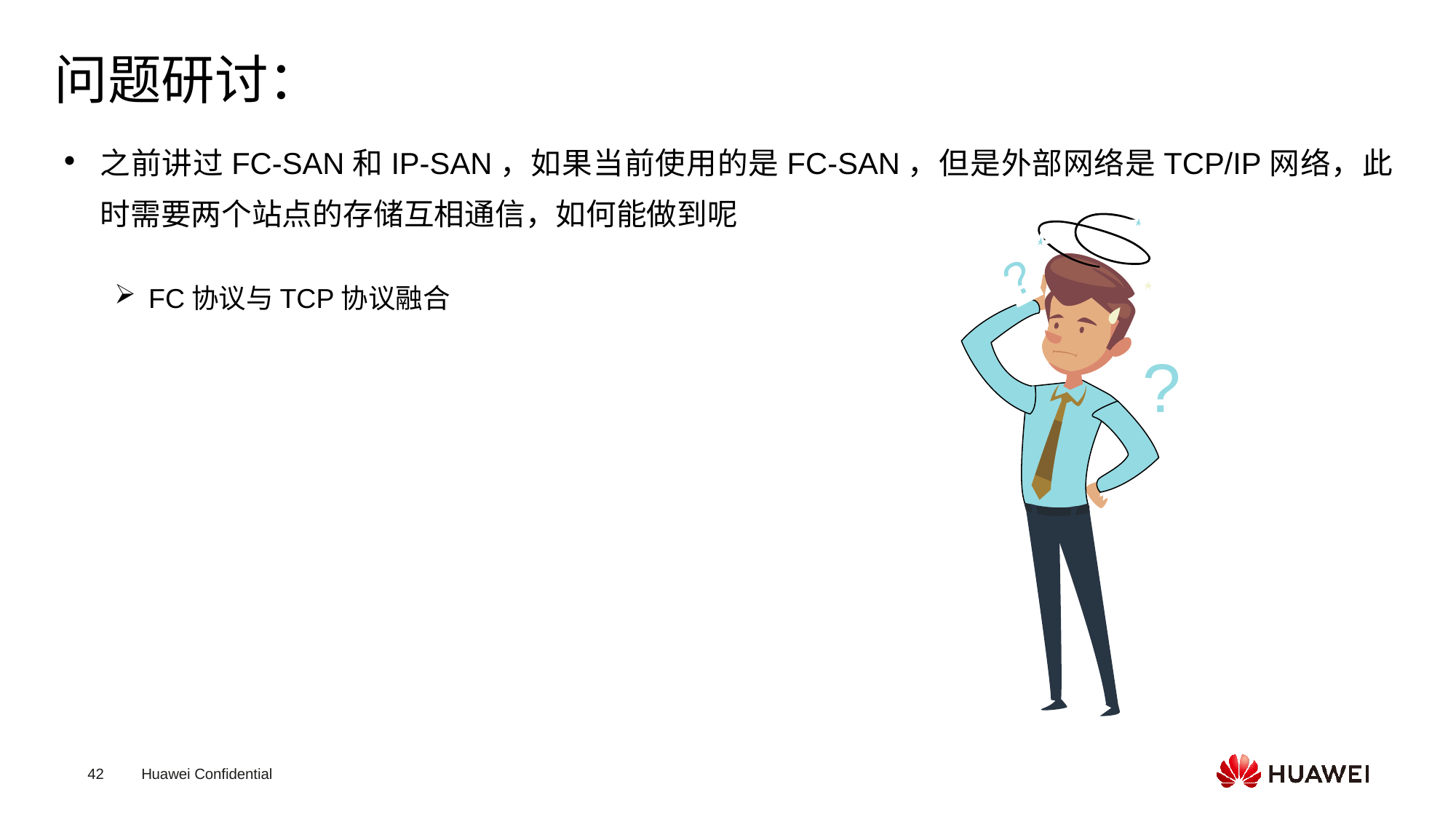

# 问题研讨：
之前讲过FC-SAN和IP-SAN，如果当前使用的是FC-SAN，但是外部网络是TCP/IP网络，此时需要两个站点的存储互相通信，如何能做到呢

?

?

FC协议与TCP协议融合